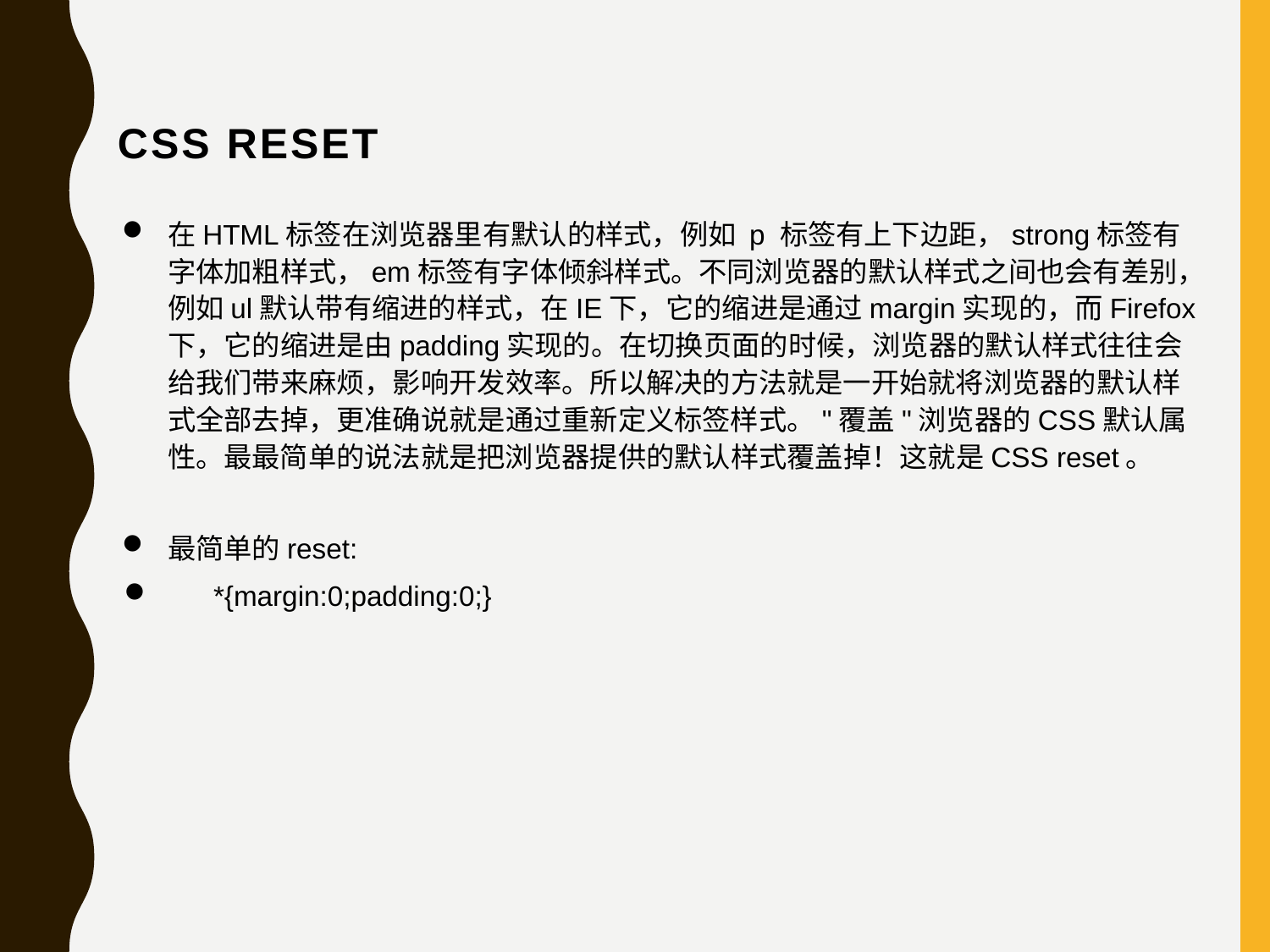

# CSS reset
在HTML标签在浏览器里有默认的样式，例如 p 标签有上下边距，strong标签有字体加粗样式，em标签有字体倾斜样式。不同浏览器的默认样式之间也会有差别，例如ul默认带有缩进的样式，在IE下，它的缩进是通过margin实现的，而Firefox下，它的缩进是由padding实现的。在切换页面的时候，浏览器的默认样式往往会给我们带来麻烦，影响开发效率。所以解决的方法就是一开始就将浏览器的默认样式全部去掉，更准确说就是通过重新定义标签样式。"覆盖"浏览器的CSS默认属性。最最简单的说法就是把浏览器提供的默认样式覆盖掉！这就是CSS reset。

最简单的reset:
	*{margin:0;padding:0;}